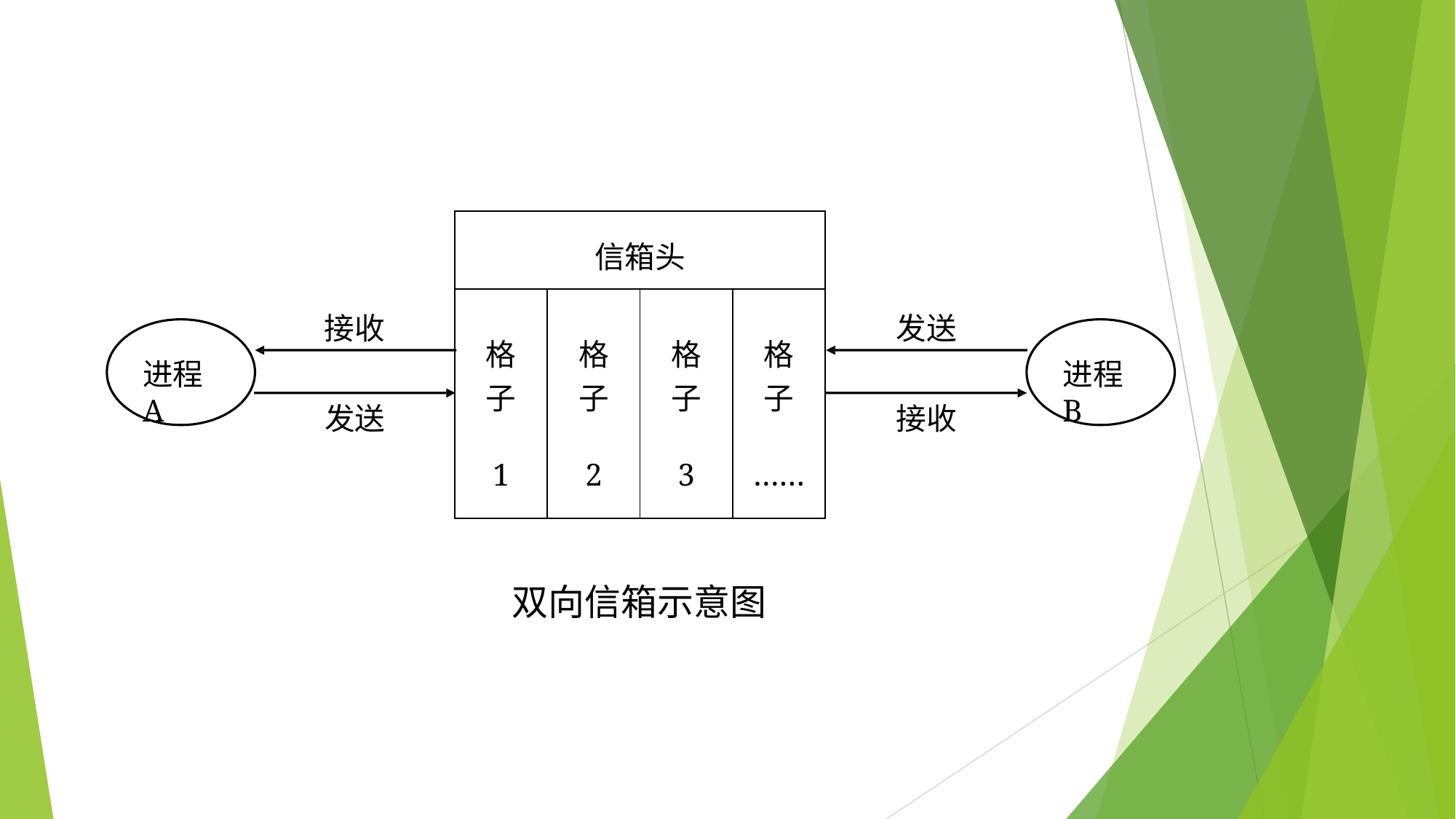

| 信箱头 |  |  |  |
| --- | --- | --- | --- |
| 格 子 1 | 格 子 2 | 格 子 3 | 格 子 …… |
接收
发送

进程A
进程B

发送
接收
双向信箱示意图